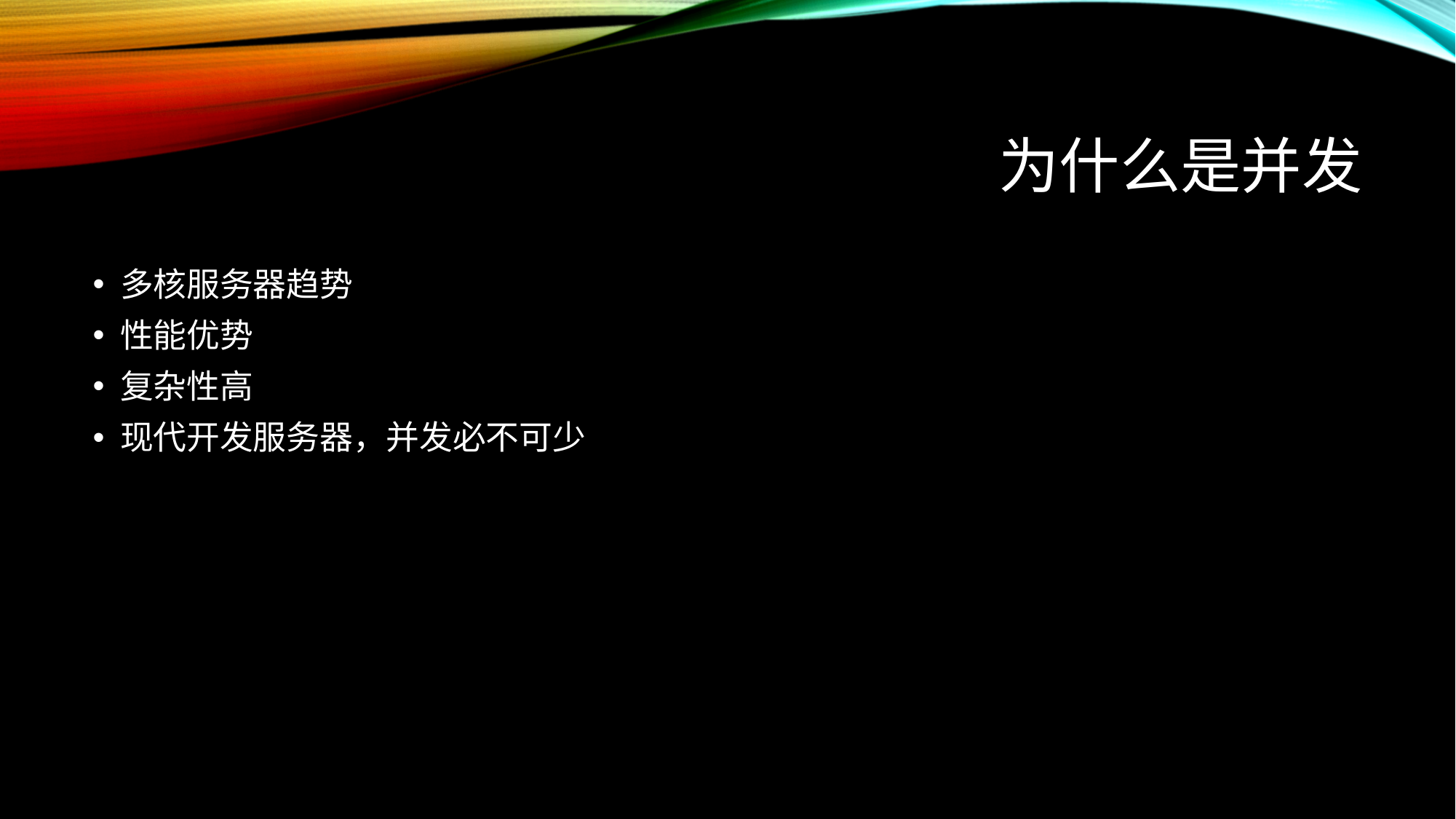

# 为什么是并发
多核服务器趋势
性能优势
复杂性高
现代开发服务器，并发必不可少